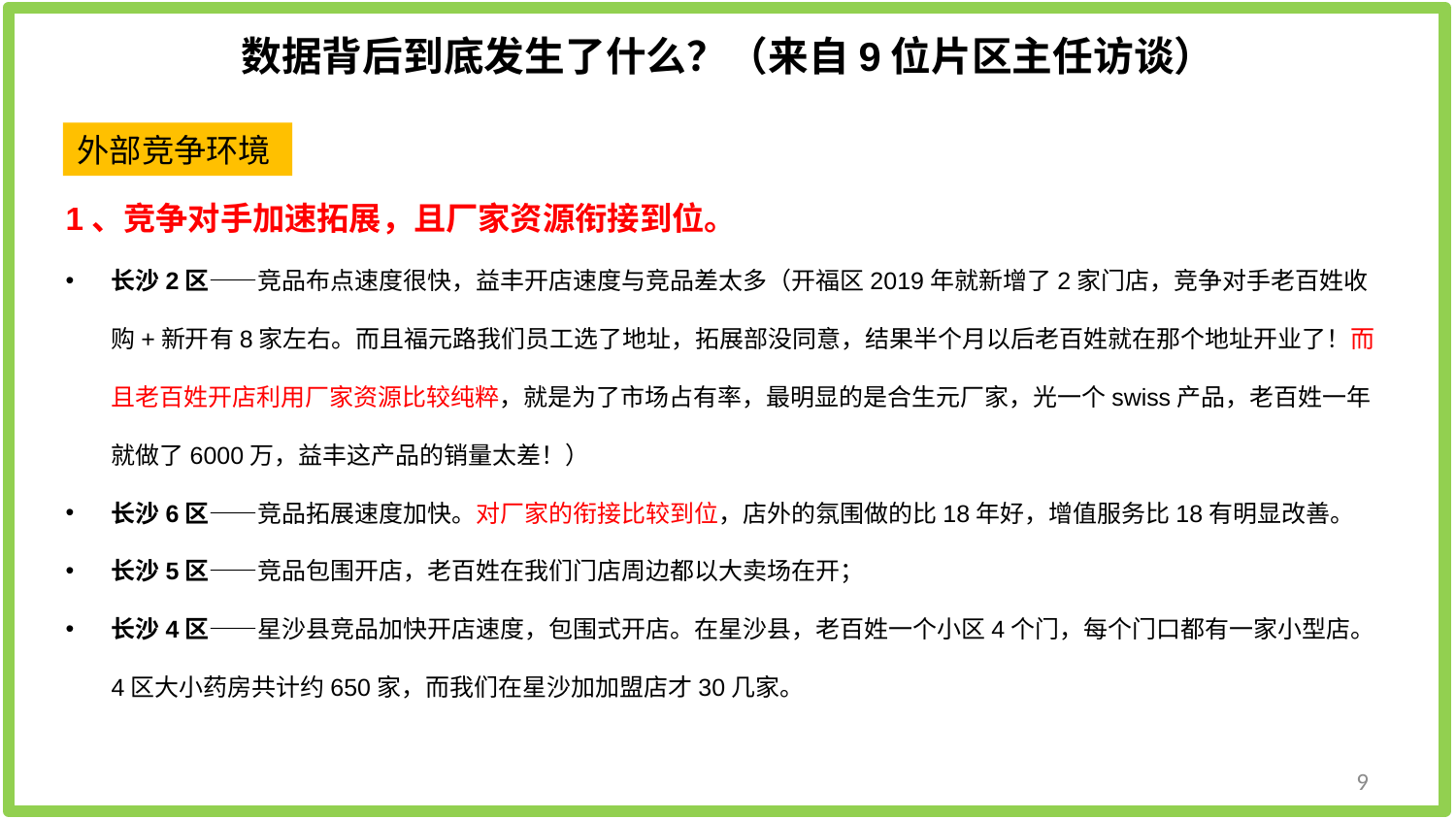

数据背后到底发生了什么？（来自9位片区主任访谈）
外部竞争环境
1、竞争对手加速拓展，且厂家资源衔接到位。
长沙2区——竞品布点速度很快，益丰开店速度与竞品差太多（开福区2019年就新增了2家门店，竞争对手老百姓收购+新开有8家左右。而且福元路我们员工选了地址，拓展部没同意，结果半个月以后老百姓就在那个地址开业了！而且老百姓开店利用厂家资源比较纯粹，就是为了市场占有率，最明显的是合生元厂家，光一个swiss产品，老百姓一年就做了6000万，益丰这产品的销量太差！）
长沙6区——竞品拓展速度加快。对厂家的衔接比较到位，店外的氛围做的比18年好，增值服务比18有明显改善。
长沙5区——竞品包围开店，老百姓在我们门店周边都以大卖场在开；
长沙4区——星沙县竞品加快开店速度，包围式开店。在星沙县，老百姓一个小区4个门，每个门口都有一家小型店。4区大小药房共计约650家，而我们在星沙加加盟店才30几家。
9